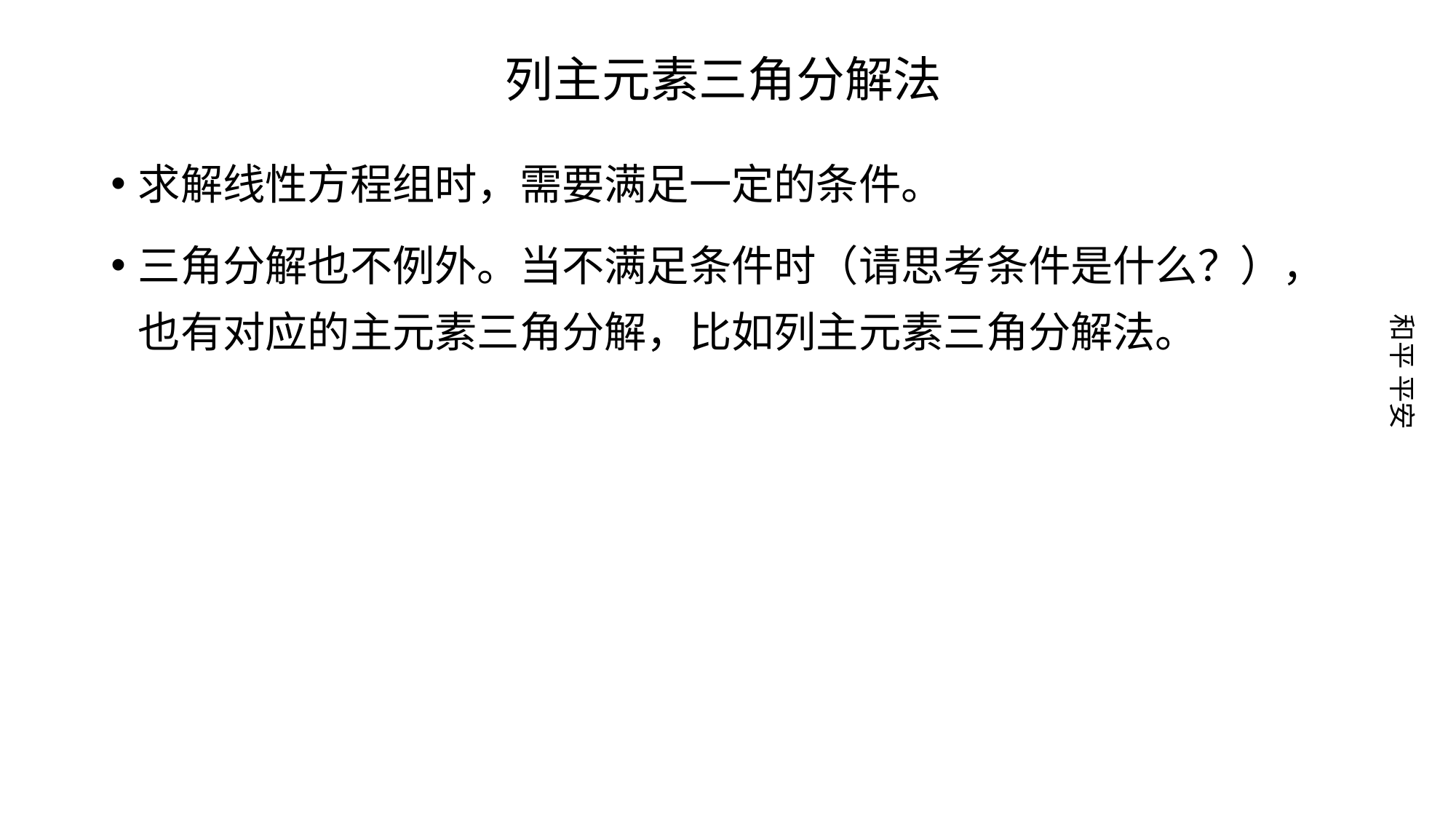

# 列主元素三角分解法
求解线性方程组时，需要满足一定的条件。
三角分解也不例外。当不满足条件时（请思考条件是什么？），也有对应的主元素三角分解，比如列主元素三角分解法。